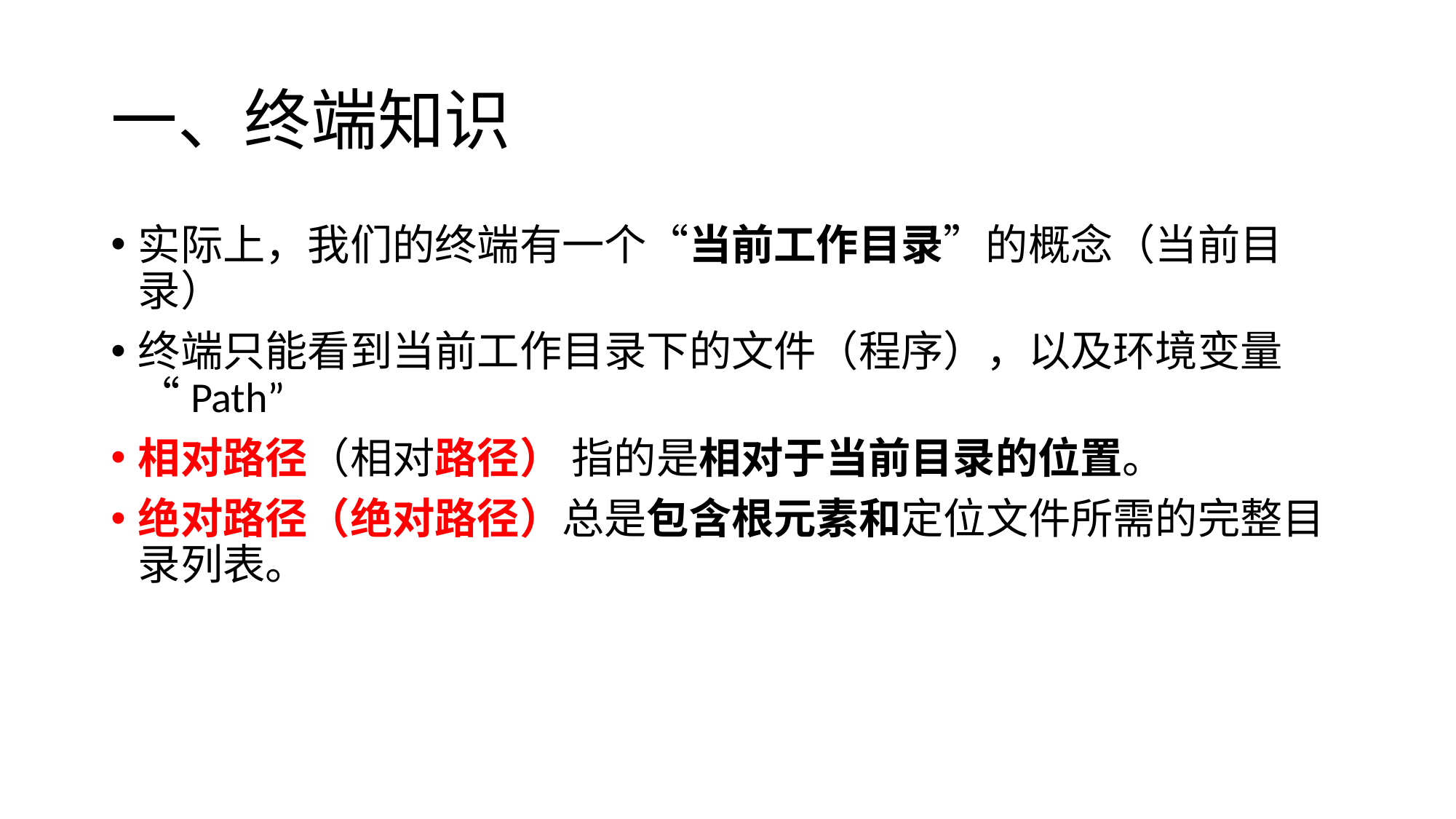

# 一、终端知识
实际上，我们的终端有一个“当前工作目录”的概念（当前目录）
终端只能看到当前工作目录下的文件（程序），以及环境变量“Path”
相对路径（相对路径） 指的是相对于当前目录的位置。
绝对路径（绝对路径）总是包含根元素和定位文件所需的完整目录列表。